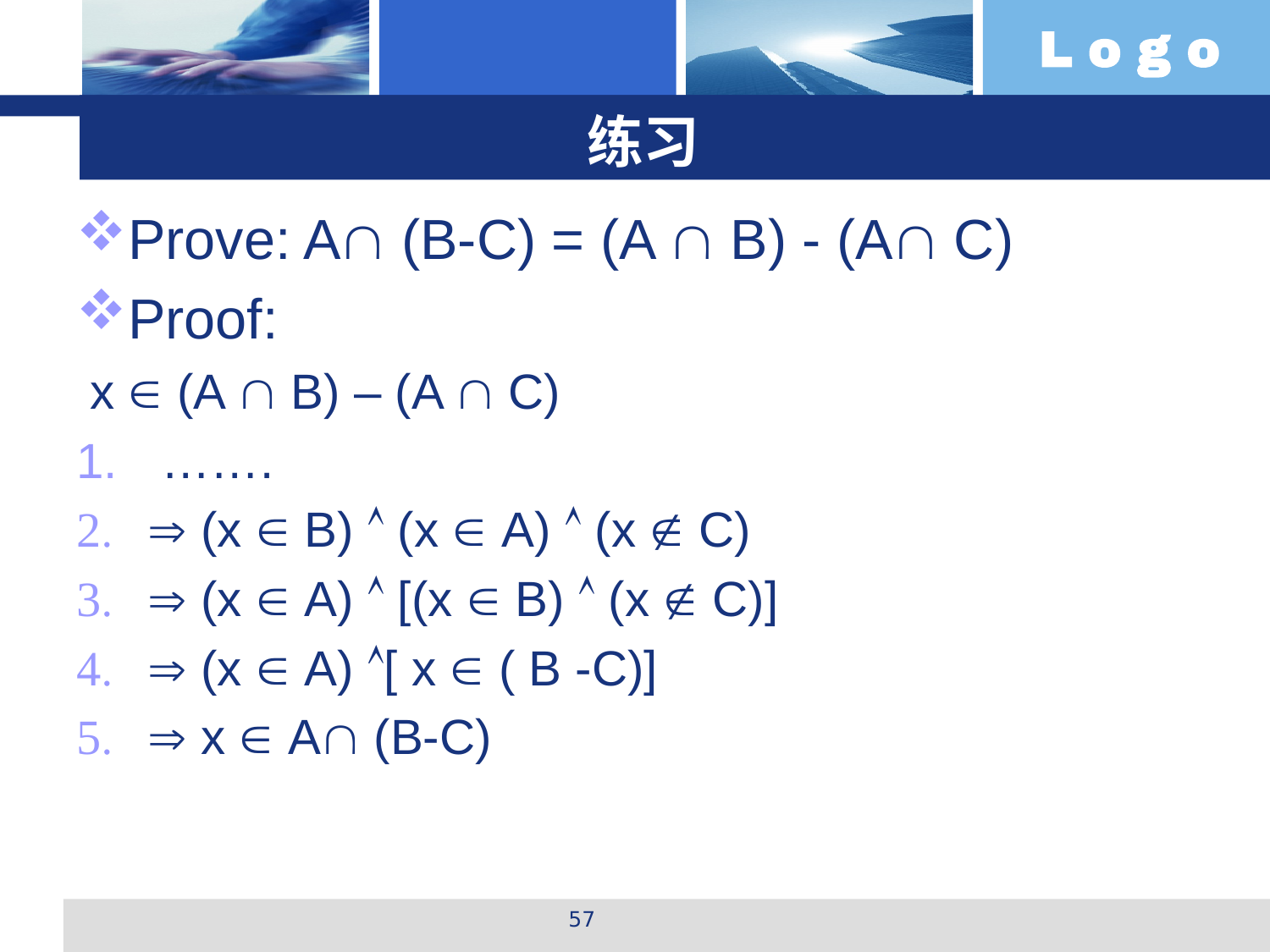

# 练习
Prove: A∩ (B-C) = (A ∩ B) - (A∩ C)
Proof:
 x ∈ (A ∩ B) – (A ∩ C)
 …….
⇒ (x ∈ B) ∧ (x ∈ A) ∧ (x ∉ C)
⇒ (x ∈ A) ∧ [(x ∈ B) ∧ (x ∉ C)]
⇒ (x ∈ A) ∧[ x ∈ ( B -C)]
⇒ x ∈ A∩ (B-C)

57